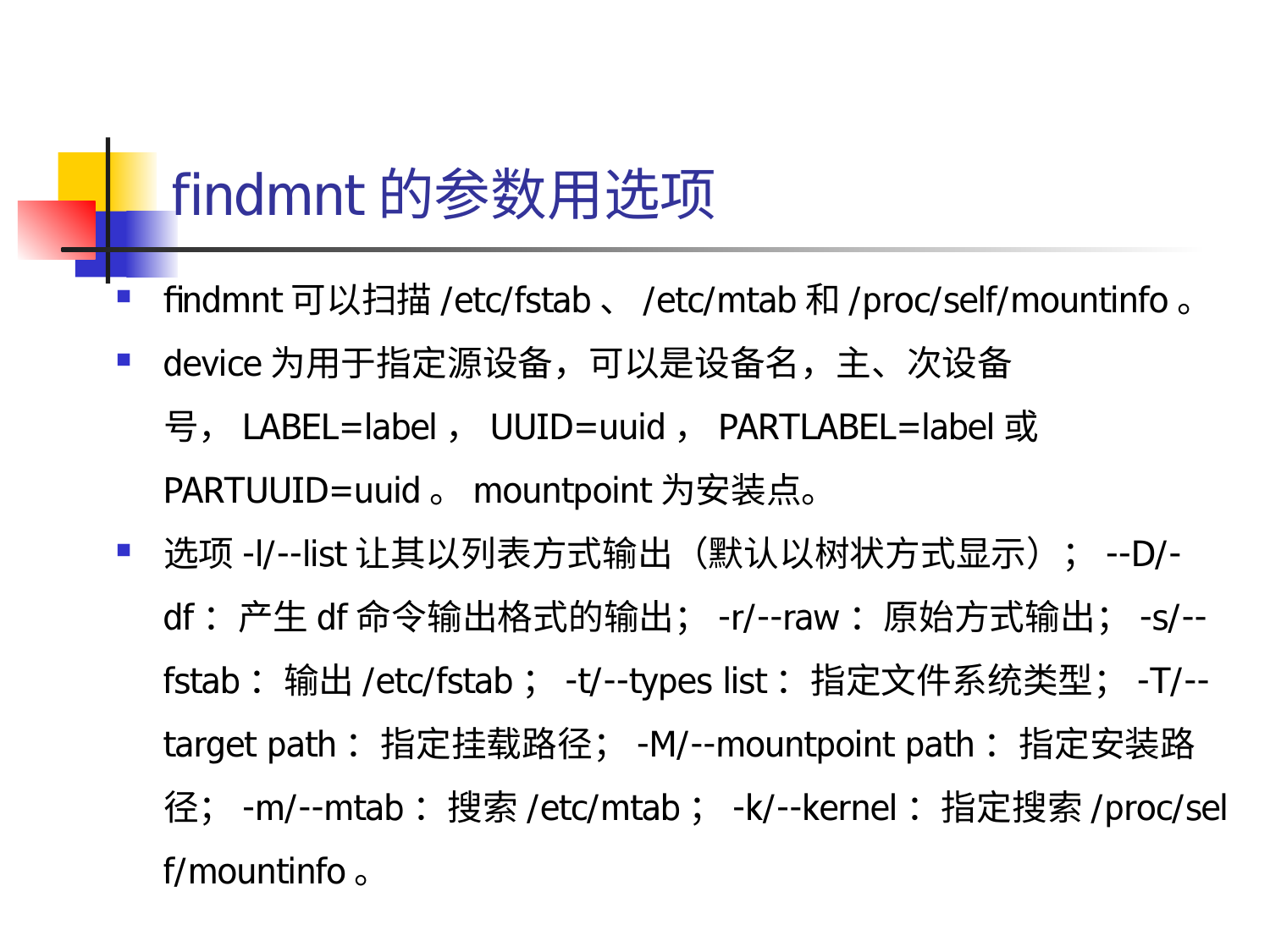

# findmnt的参数用选项
findmnt可以扫描/etc/fstab、/etc/mtab和/proc/self/mountinfo。
device为用于指定源设备，可以是设备名，主、次设备号，LABEL=label，UUID=uuid，PARTLABEL=label或PARTUUID=uuid。mountpoint为安装点。
选项-l/--list让其以列表方式输出（默认以树状方式显示）；--D/-df：产生df命令输出格式的输出；-r/--raw：原始方式输出；-s/--fstab：输出/etc/fstab；-t/--types list：指定文件系统类型；-T/--target path：指定挂载路径；-M/--mountpoint path：指定安装路径；-m/--mtab：搜索/etc/mtab；-k/--kernel：指定搜索/proc/self/mountinfo。